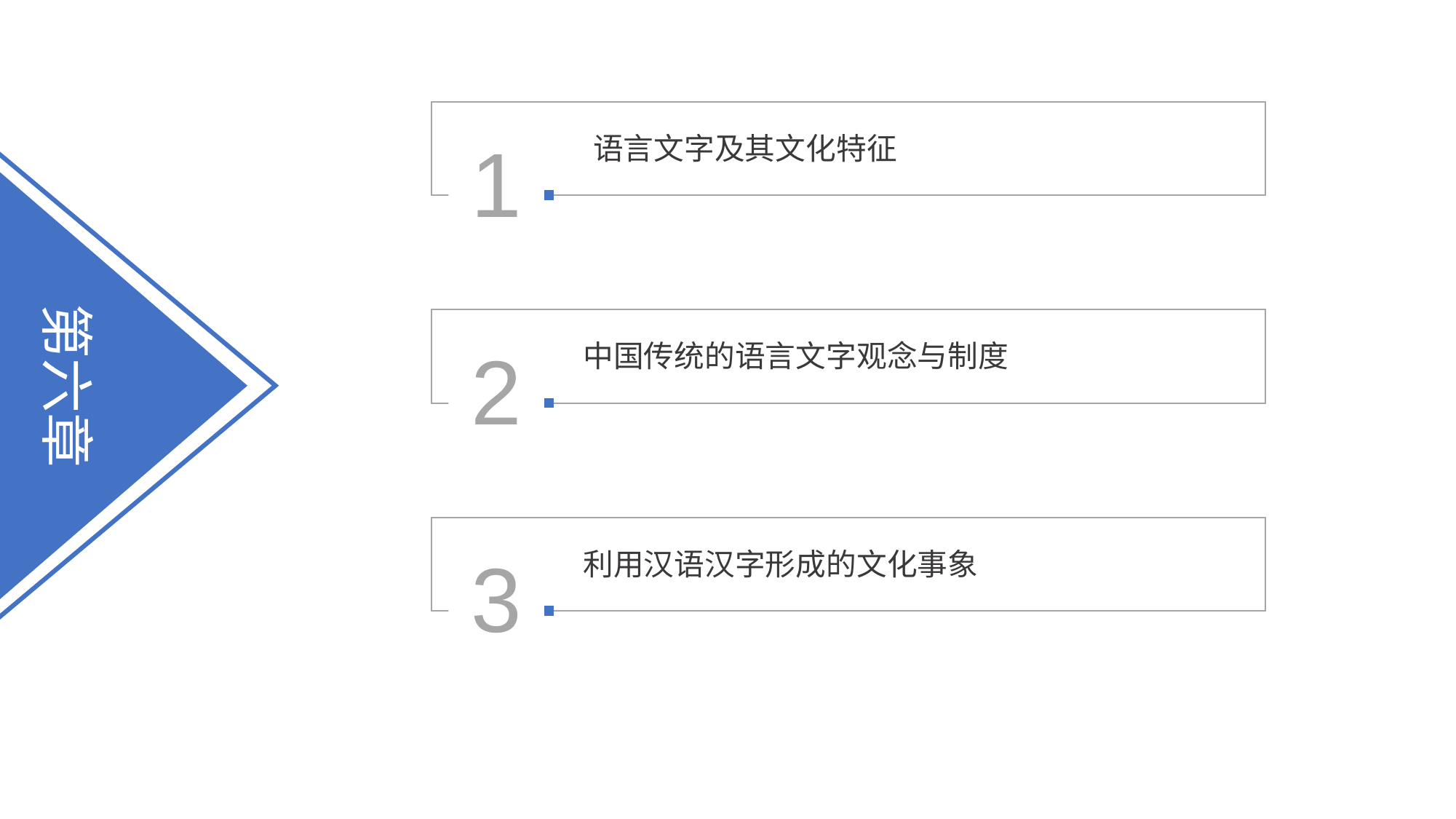

1

 语言文字及其文化特征

第六章

2

中国传统的语言文字观念与制度

3

利用汉语汉字形成的文化事象